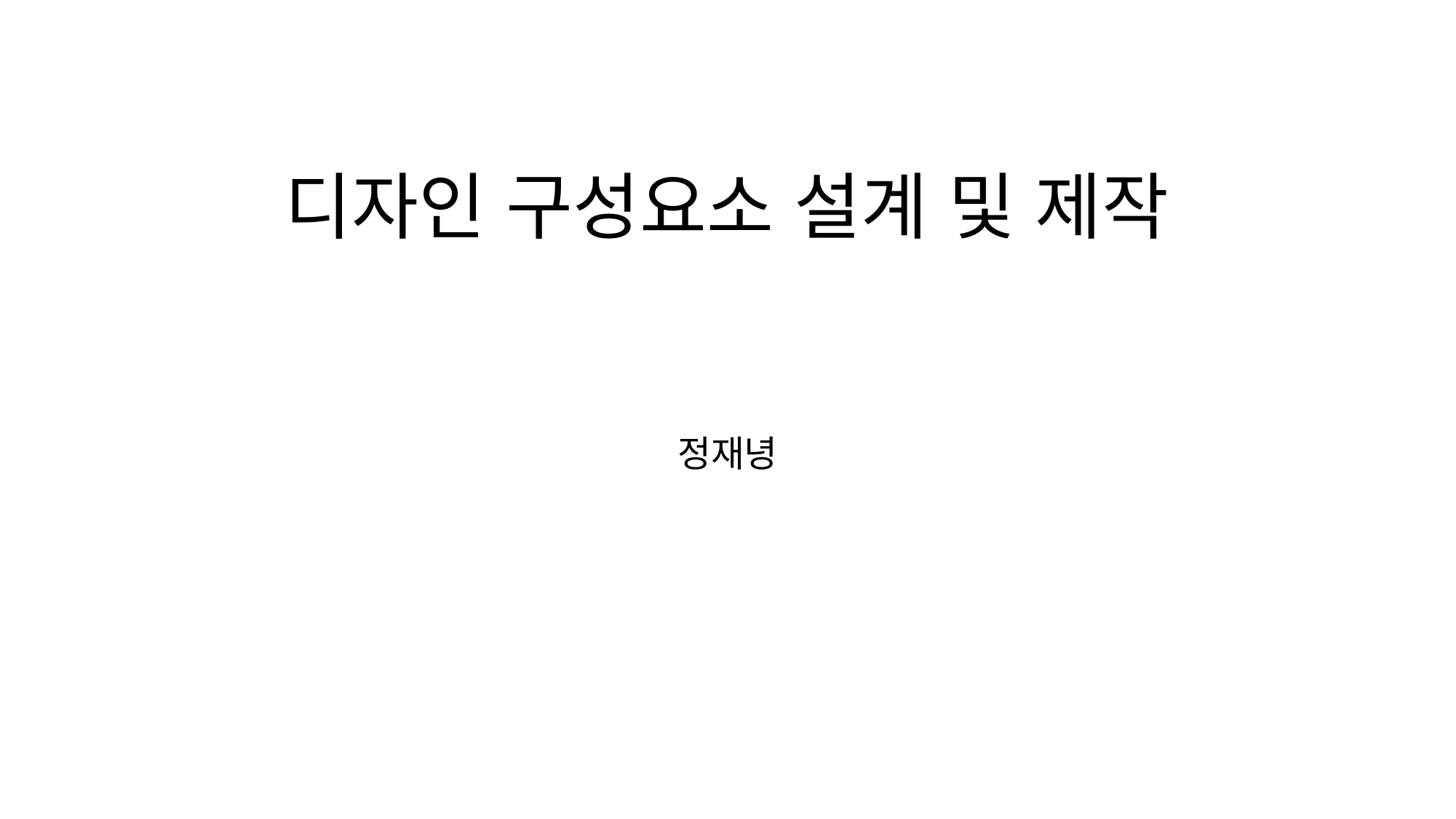

# 디자인 구성요소 설계 및 제작
정재녕